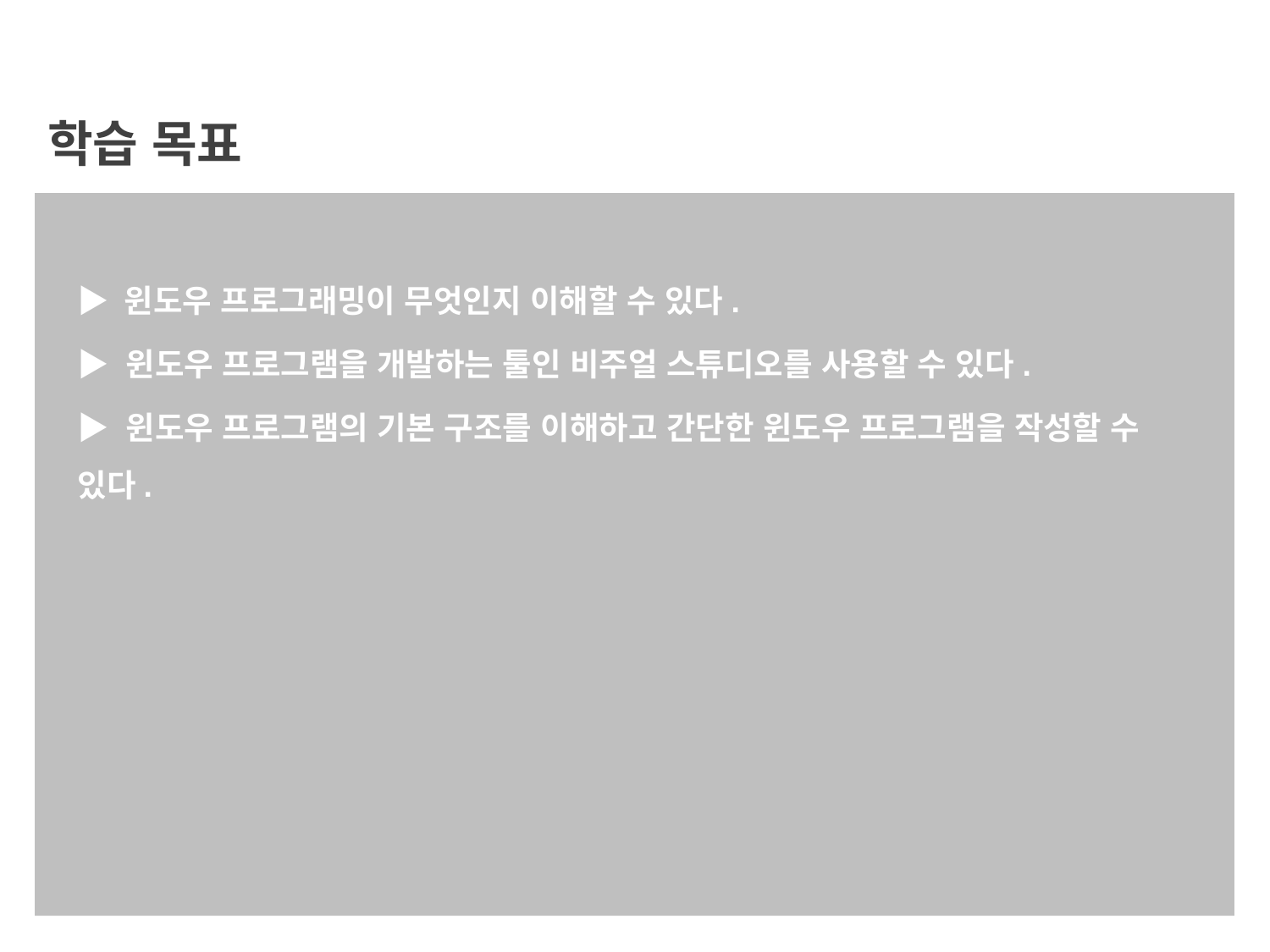

▶ 윈도우 프로그래밍이 무엇인지 이해할 수 있다.
▶ 윈도우 프로그램을 개발하는 툴인 비주얼 스튜디오를 사용할 수 있다.
▶ 윈도우 프로그램의 기본 구조를 이해하고 간단한 윈도우 프로그램을 작성할 수 있다.